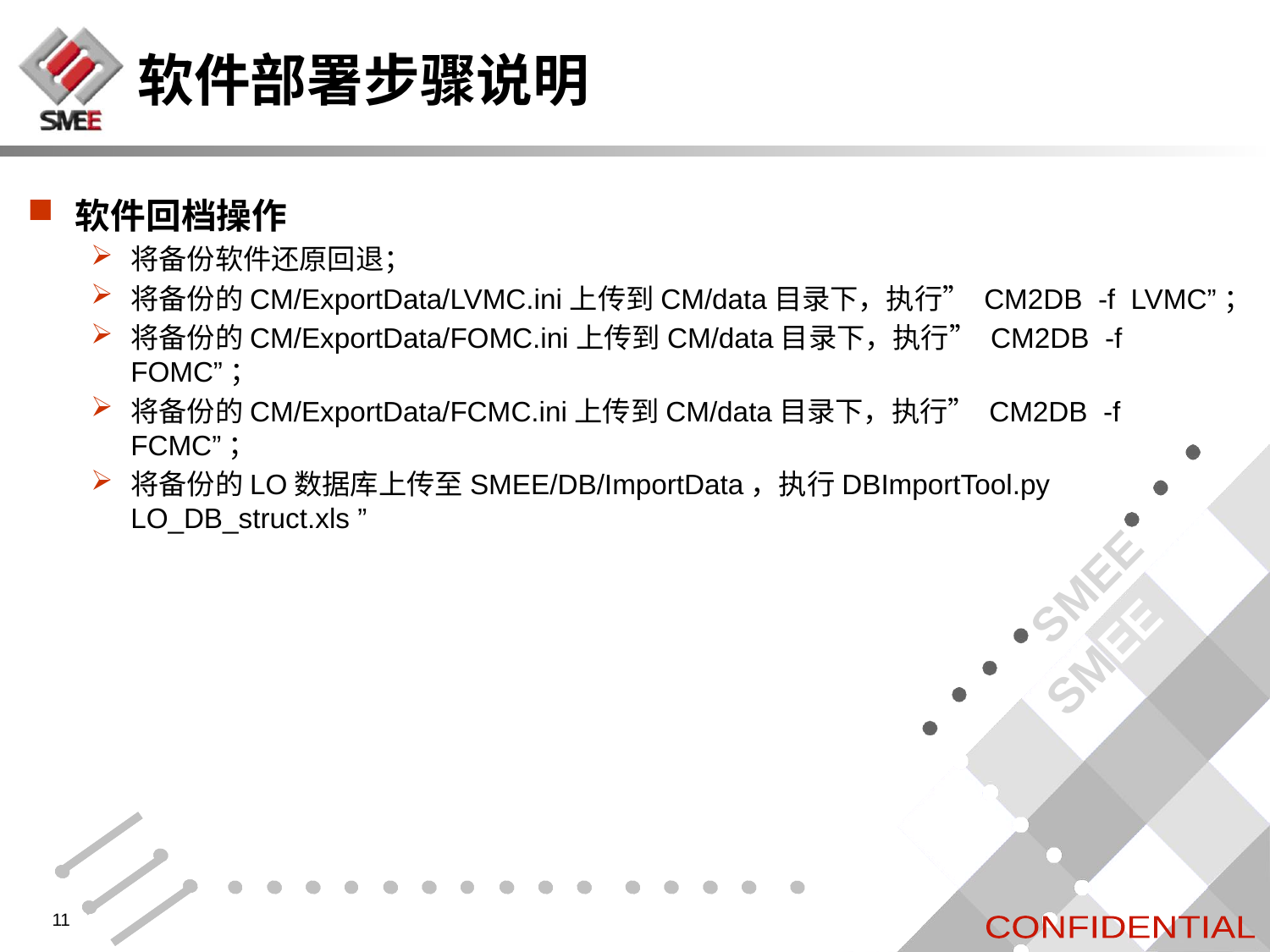

# 软件部署步骤说明
软件回档操作
将备份软件还原回退；
将备份的CM/ExportData/LVMC.ini上传到CM/data目录下，执行” CM2DB  -f  LVMC”；
将备份的CM/ExportData/FOMC.ini上传到CM/data目录下，执行” CM2DB  -f  FOMC”；
将备份的CM/ExportData/FCMC.ini上传到CM/data目录下，执行” CM2DB  -f  FCMC”；
将备份的LO数据库上传至SMEE/DB/ImportData，执行DBImportTool.py LO_DB_struct.xls ”

11